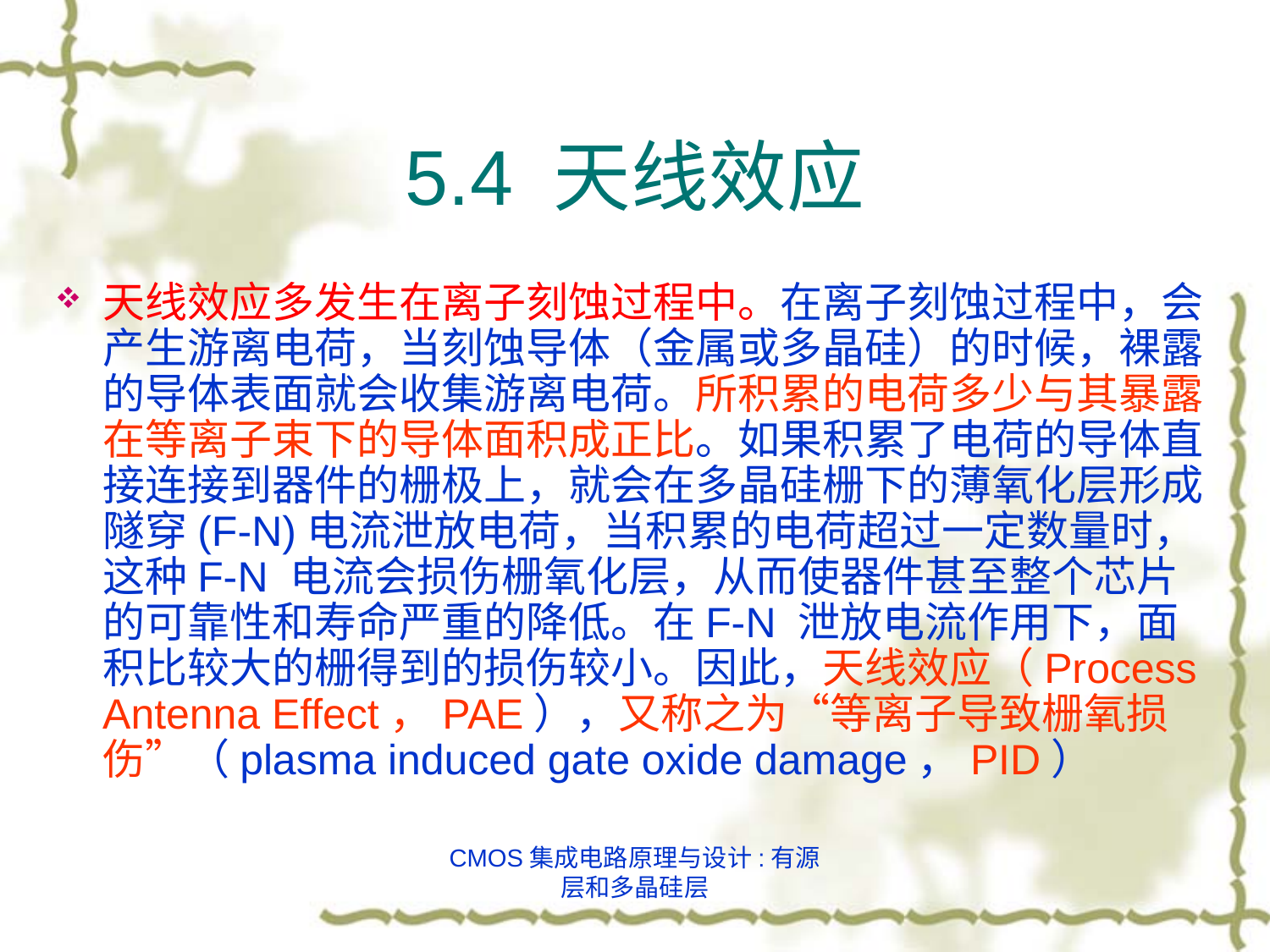

# 5.4 天线效应
天线效应多发生在离子刻蚀过程中。在离子刻蚀过程中，会产生游离电荷，当刻蚀导体（金属或多晶硅）的时候，裸露的导体表面就会收集游离电荷。所积累的电荷多少与其暴露在等离子束下的导体面积成正比。如果积累了电荷的导体直接连接到器件的栅极上，就会在多晶硅栅下的薄氧化层形成 隧穿(F-N)电流泄放电荷，当积累的电荷超过一定数量时，这种F-N 电流会损伤栅氧化层，从而使器件甚至整个芯片的可靠性和寿命严重的降低。在F-N 泄放电流作用下，面积比较大的栅得到的损伤较小。因此，天线效应（Process Antenna Effect，PAE），又称之为“等离子导致栅氧损伤”（plasma induced gate oxide damage，PID）
CMOS集成电路原理与设计:有源层和多晶硅层
26